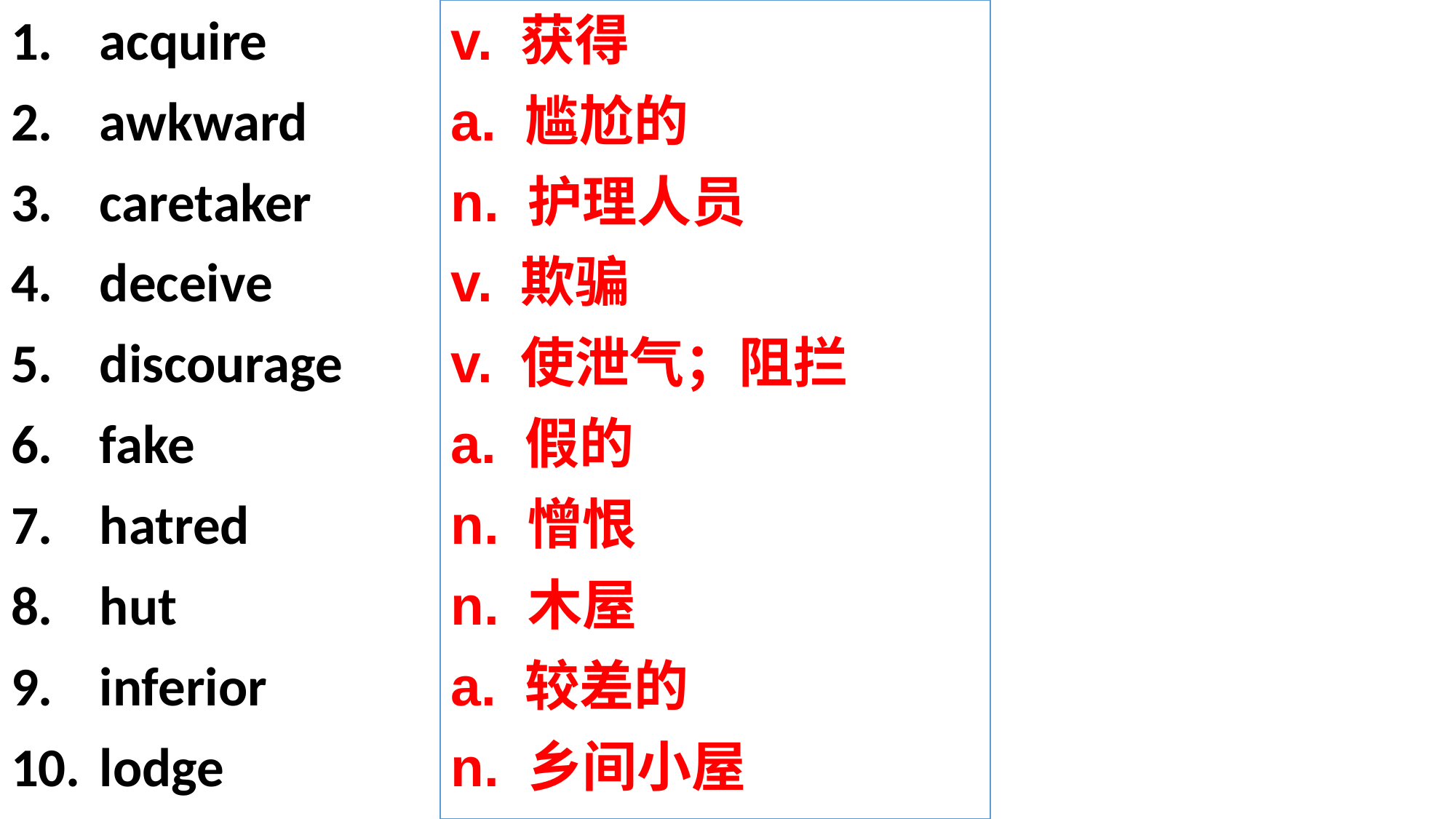

acquire
awkward
caretaker
deceive
discourage
fake
hatred
hut
inferior
lodge
v. 获得
a. 尴尬的
n. 护理人员
v. 欺骗
v. 使泄气；阻拦
a. 假的
n. 憎恨
n. 木屋
a. 较差的
n. 乡间小屋